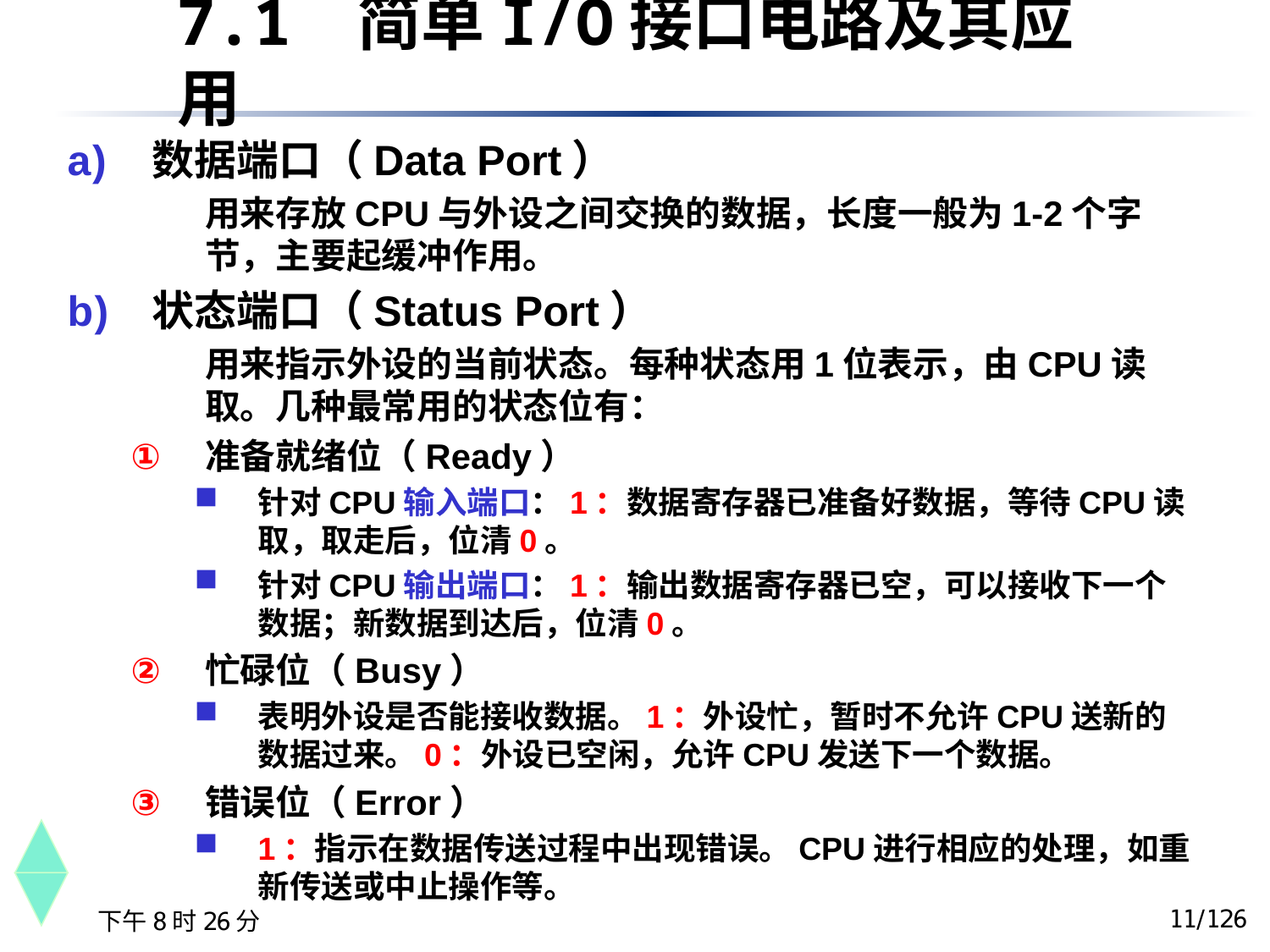

7.1	 简单I/O接口电路及其应用
数据端口（Data Port）
用来存放CPU与外设之间交换的数据，长度一般为1-2个字节，主要起缓冲作用。
状态端口（Status Port）
用来指示外设的当前状态。每种状态用1位表示，由CPU读取。几种最常用的状态位有：
准备就绪位（Ready）
针对CPU输入端口：1：数据寄存器已准备好数据，等待CPU读取，取走后，位清0。
针对CPU输出端口：1：输出数据寄存器已空，可以接收下一个数据；新数据到达后，位清0。
忙碌位（Busy）
表明外设是否能接收数据。1：外设忙，暂时不允许CPU送新的数据过来。0：外设已空闲，允许CPU发送下一个数据。
错误位（Error）
1：指示在数据传送过程中出现错误。CPU进行相应的处理，如重新传送或中止操作等。
11/126
下午8时26分